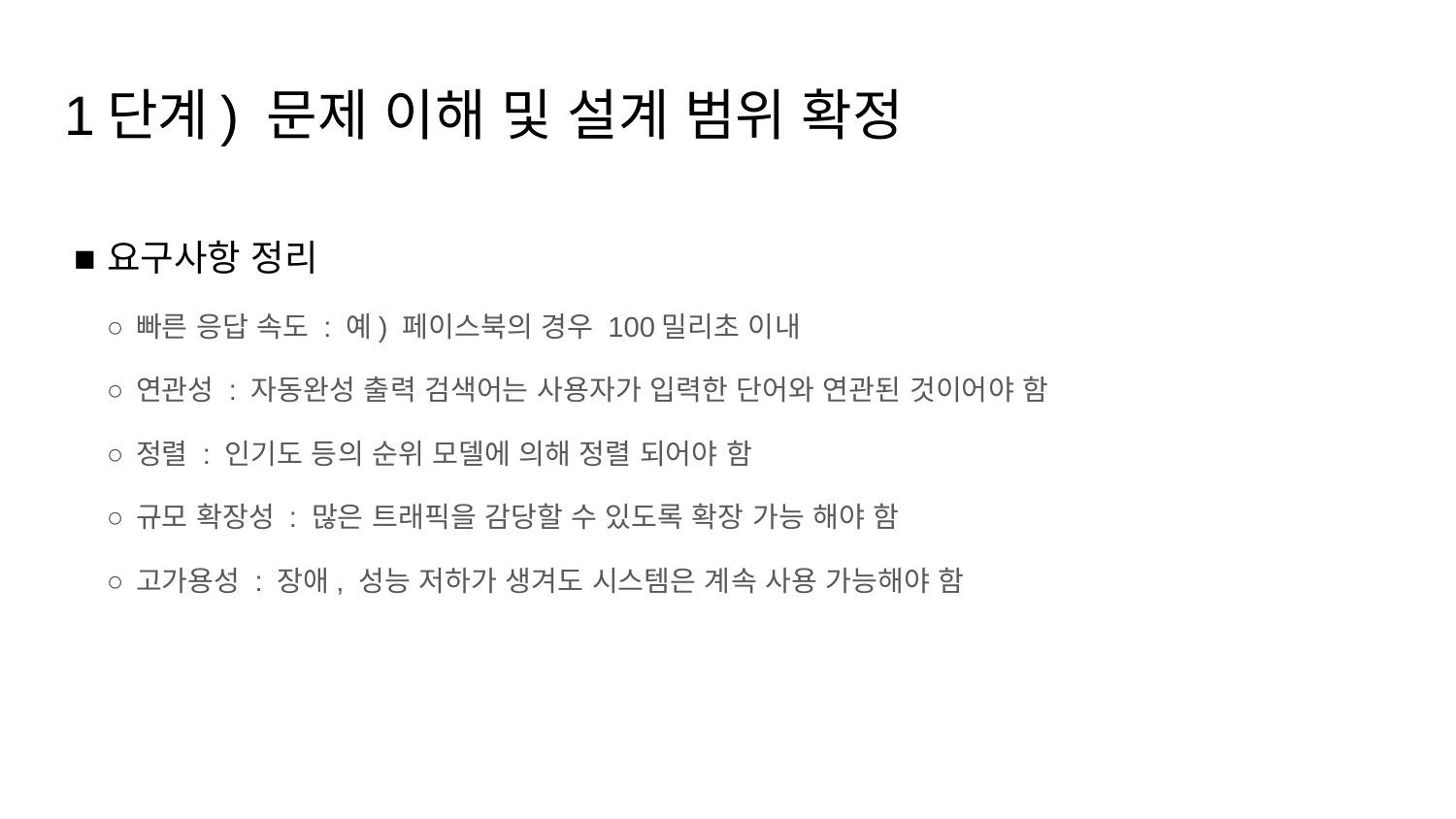

# 1단계) 문제 이해 및 설계 범위 확정
요구사항 정리
빠른 응답 속도 : 예) 페이스북의 경우 100밀리초 이내
연관성 : 자동완성 출력 검색어는 사용자가 입력한 단어와 연관된 것이어야 함
정렬 : 인기도 등의 순위 모델에 의해 정렬 되어야 함
규모 확장성 : 많은 트래픽을 감당할 수 있도록 확장 가능 해야 함
고가용성 : 장애, 성능 저하가 생겨도 시스템은 계속 사용 가능해야 함